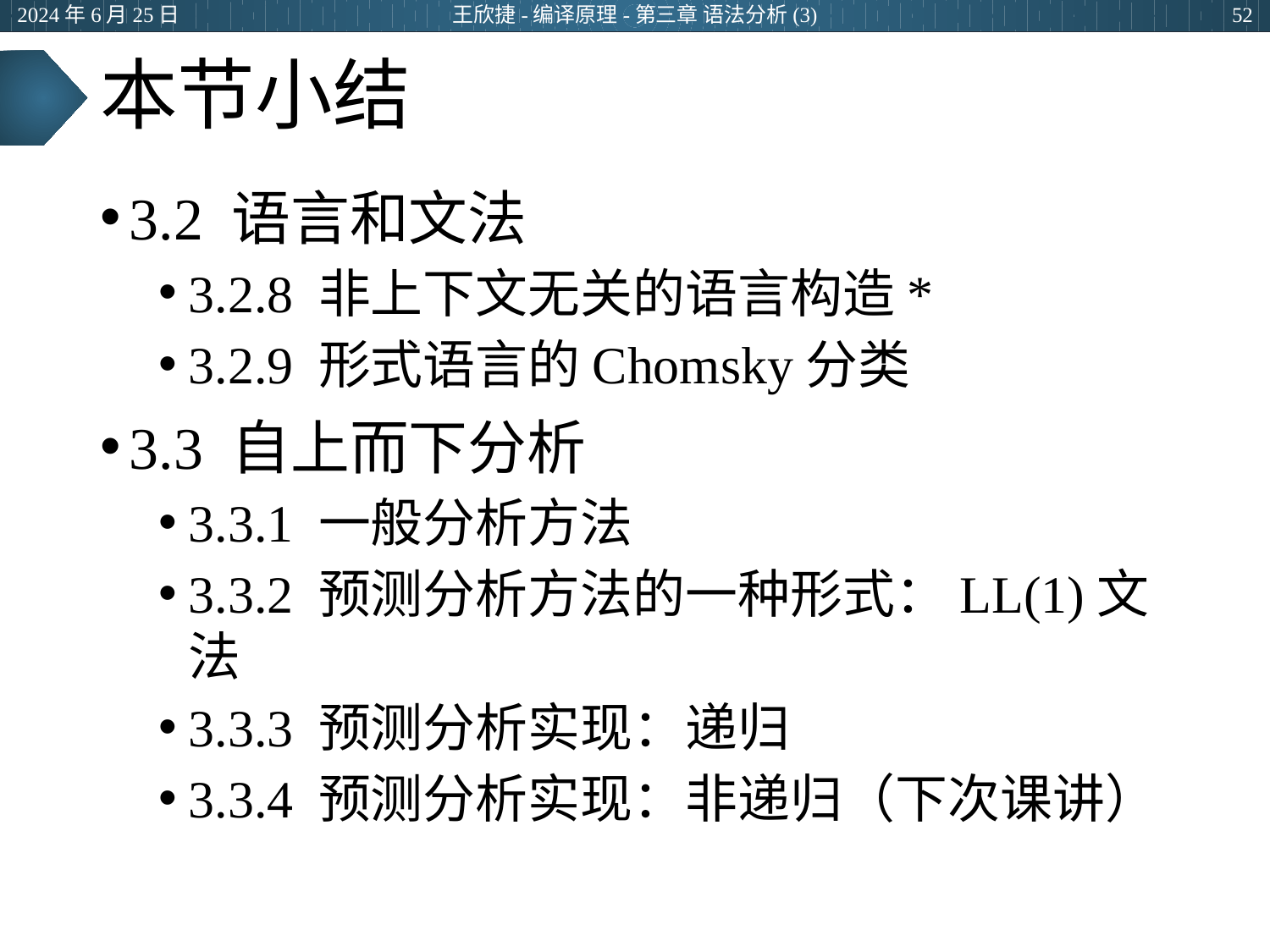

2024年6月25日
王欣捷-编译原理-第三章 语法分析(3)
52
# 本节小结
3.2 语言和文法
3.2.8 非上下文无关的语言构造*
3.2.9 形式语言的Chomsky分类
3.3 自上而下分析
3.3.1 一般分析方法
3.3.2 预测分析方法的一种形式：LL(1)文法
3.3.3 预测分析实现：递归
3.3.4 预测分析实现：非递归（下次课讲）